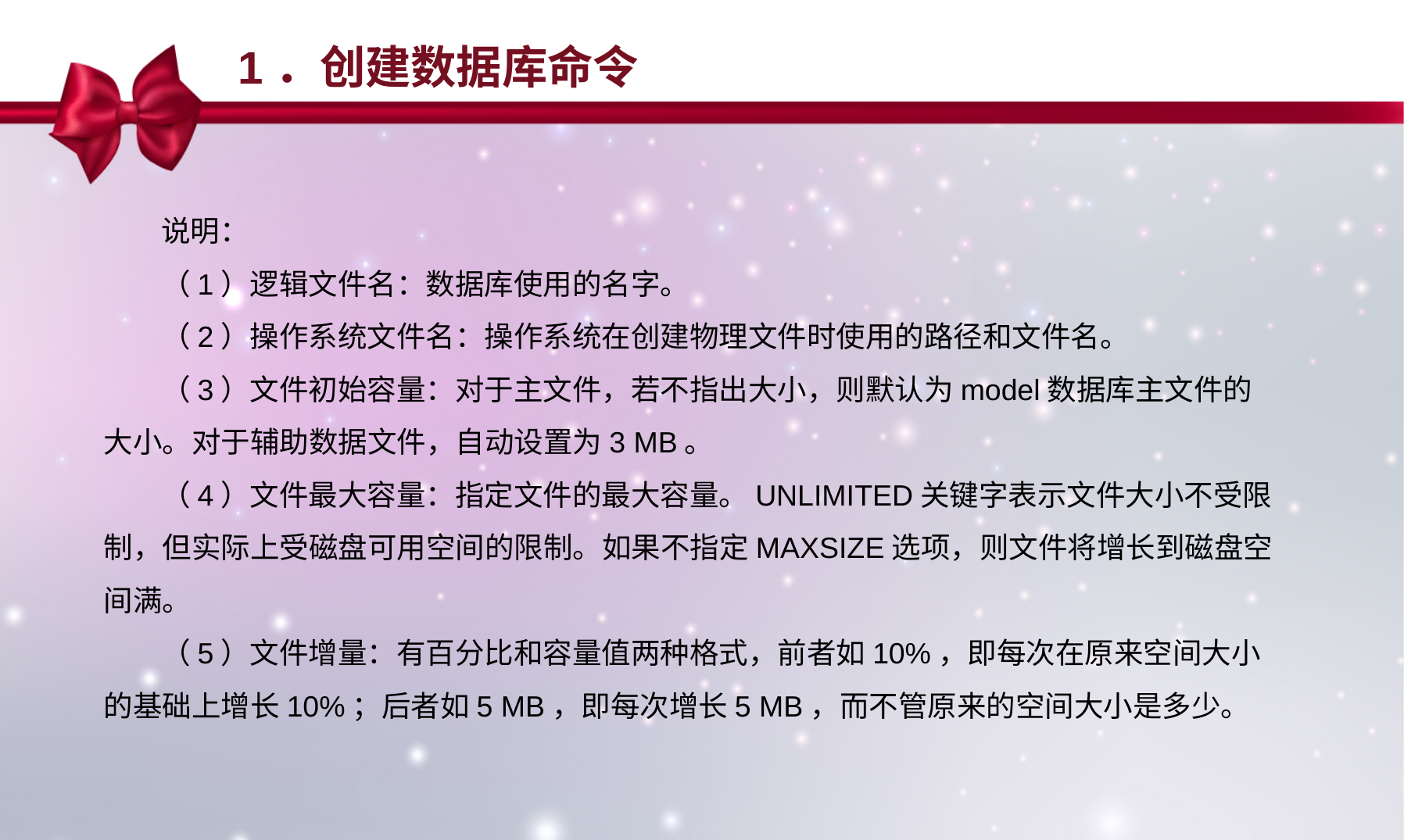

1．创建数据库命令
说明：
（1）逻辑文件名：数据库使用的名字。
（2）操作系统文件名：操作系统在创建物理文件时使用的路径和文件名。
（3）文件初始容量：对于主文件，若不指出大小，则默认为model数据库主文件的大小。对于辅助数据文件，自动设置为3 MB。
（4）文件最大容量：指定文件的最大容量。UNLIMITED关键字表示文件大小不受限制，但实际上受磁盘可用空间的限制。如果不指定MAXSIZE选项，则文件将增长到磁盘空间满。
（5）文件增量：有百分比和容量值两种格式，前者如10%，即每次在原来空间大小的基础上增长10%；后者如5 MB，即每次增长5 MB，而不管原来的空间大小是多少。